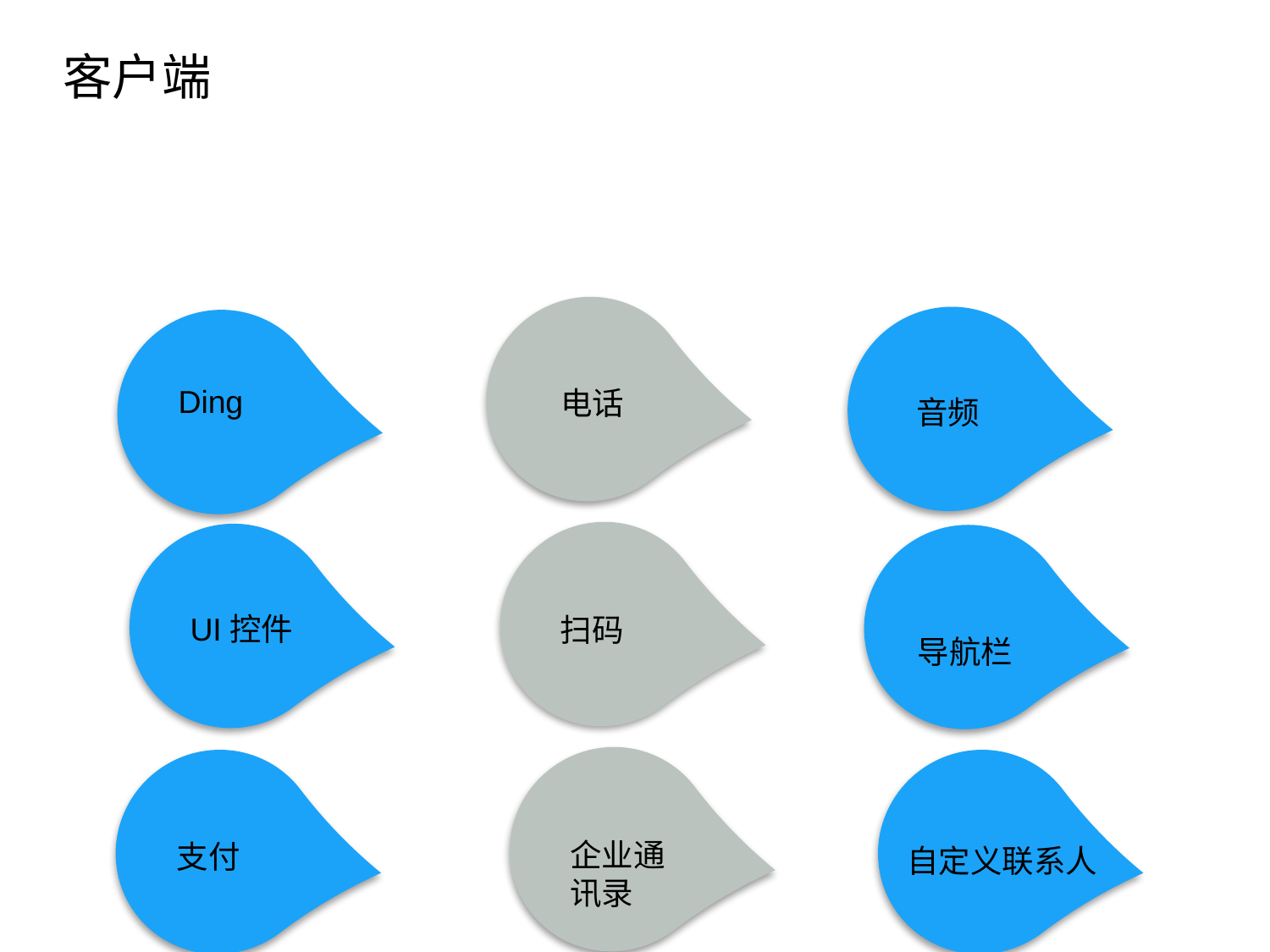

客户端
点击添加文本

Ding
电话
音频
点击添加文本

点击添加文本
UI控件
扫码
导航栏

点击添加文本
企业通讯录
支付
自定义联系人